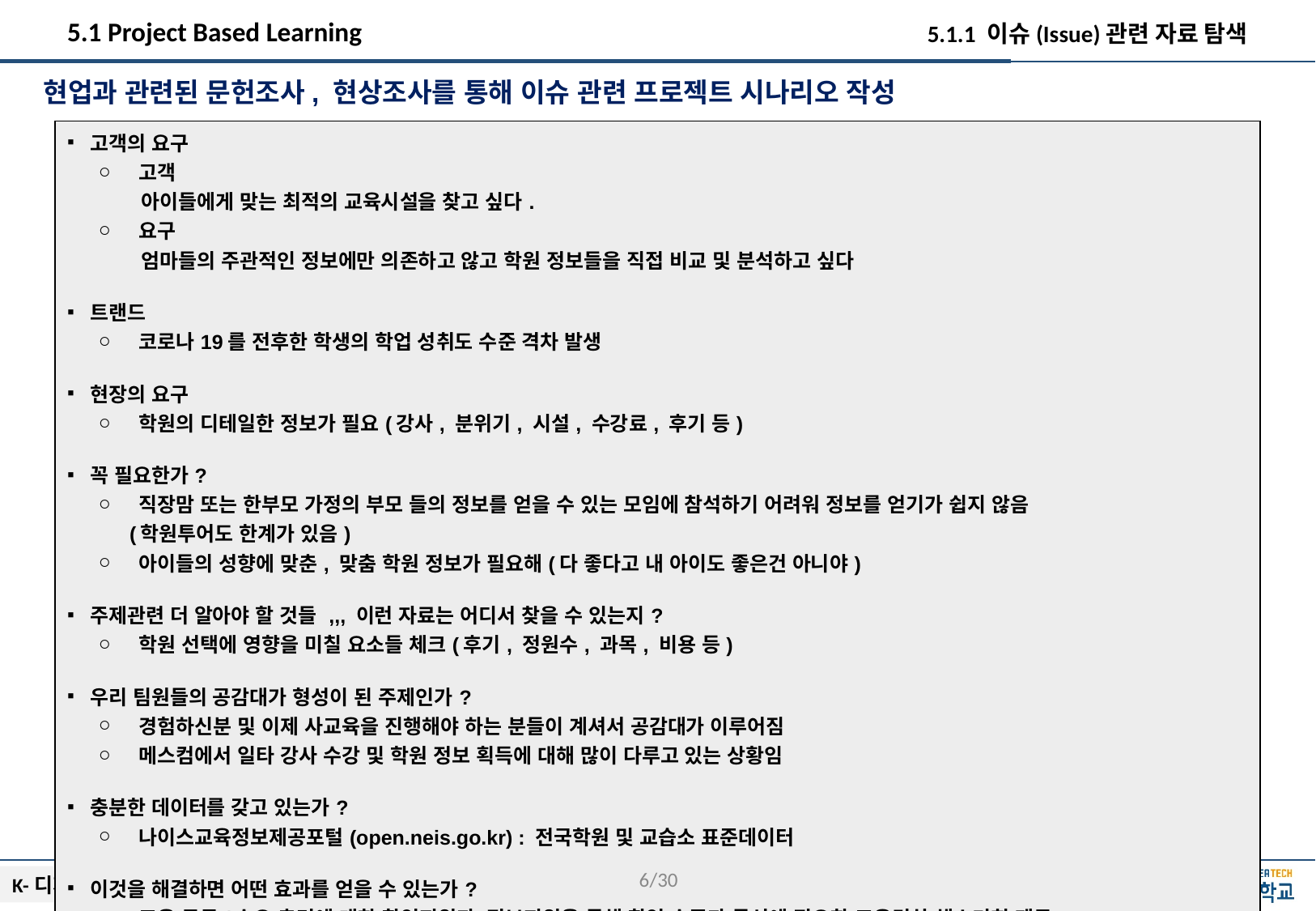

5.1 Project Based Learning
5.1.1 이슈(Issue)관련 자료 탐색
현업과 관련된 문헌조사, 현상조사를 통해 이슈 관련 프로젝트 시나리오 작성
| 고객의 요구 고객 아이들에게 맞는 최적의 교육시설을 찾고 싶다. 요구 엄마들의 주관적인 정보에만 의존하고 않고 학원 정보들을 직접 비교 및 분석하고 싶다 트랜드 코로나19를 전후한 학생의 학업 성취도 수준 격차 발생 현장의 요구 학원의 디테일한 정보가 필요(강사, 분위기, 시설, 수강료, 후기 등) 꼭 필요한가? 직장맘 또는 한부모 가정의 부모 들의 정보를 얻을 수 있는 모임에 참석하기 어려워 정보를 얻기가 쉽지 않음 (학원투어도 한계가 있음) 아이들의 성향에 맞춘, 맞춤 학원 정보가 필요해(다 좋다고 내 아이도 좋은건 아니야) 주제관련 더 알아야 할 것들 ,,, 이런 자료는 어디서 찾을 수 있는지? 학원 선택에 영향을 미칠 요소들 체크(후기, 정원수, 과목, 비용 등) 우리 팀원들의 공감대가 형성이 된 주제인가? 경험하신분 및 이제 사교육을 진행해야 하는 분들이 계셔서 공감대가 이루어짐 메스컴에서 일타 강사 수강 및 학원 정보 획득에 대해 많이 다루고 있는 상황임 충분한 데이터를 갖고 있는가? 나이스교육정보제공포털(open.neis.go.kr) : 전국학원 및 교습소 표준데이터 이것을 해결하면 어떤 효과를 얻을 수 있는가? 교육 공급/수요 측면에 대한 학업지원과 정보지원을 통해 학업 수준과 특성에 필요한 교육격차 해소기회 제공 적절한 도움을 제공할 수 있는 전문 학원 Pool 정보 제공 |
| --- |
6/30